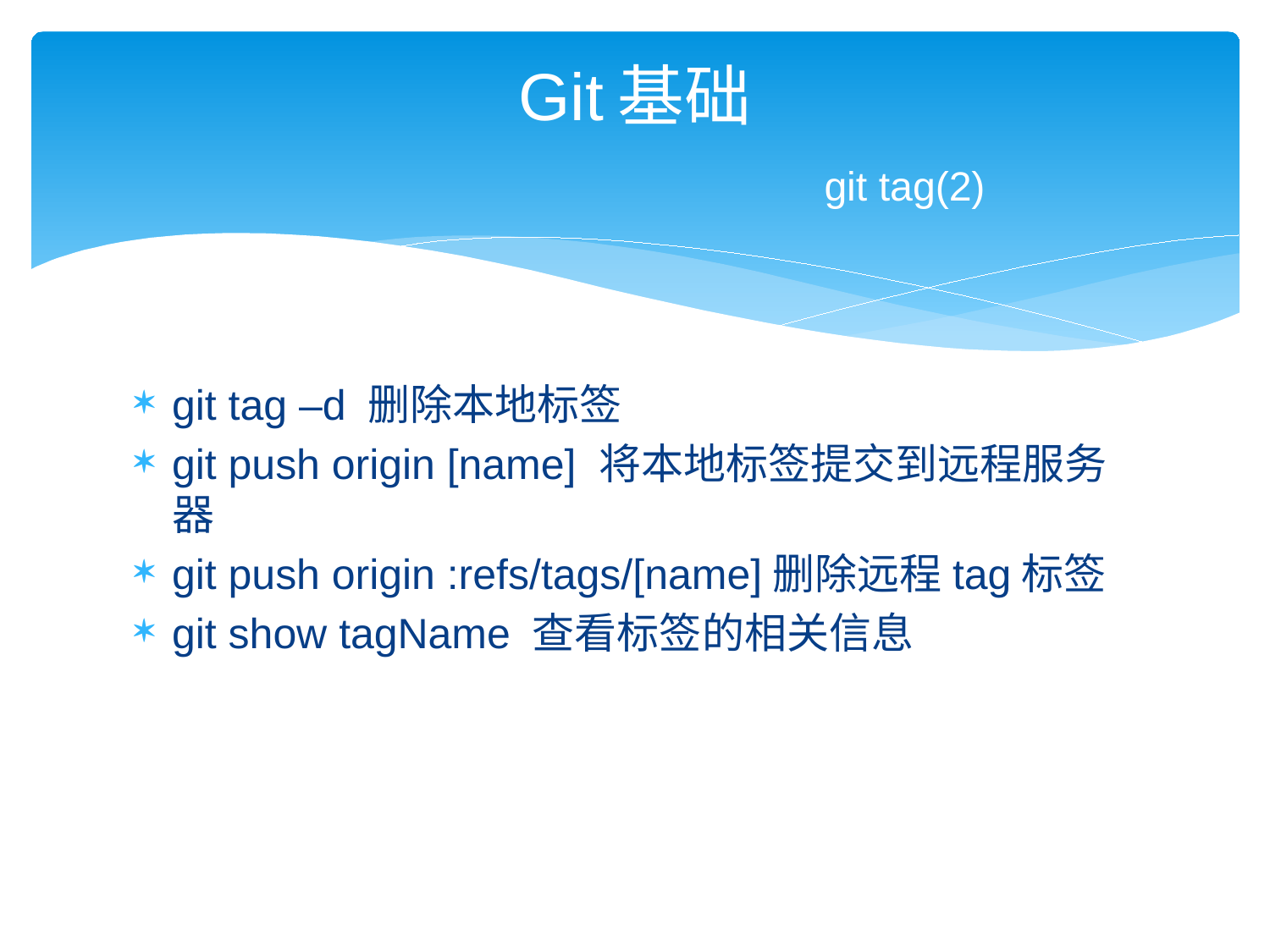

# Git基础 git tag(2)
git tag –d 删除本地标签
git push origin [name] 将本地标签提交到远程服务器
git push origin :refs/tags/[name]删除远程tag标签
git show tagName 查看标签的相关信息